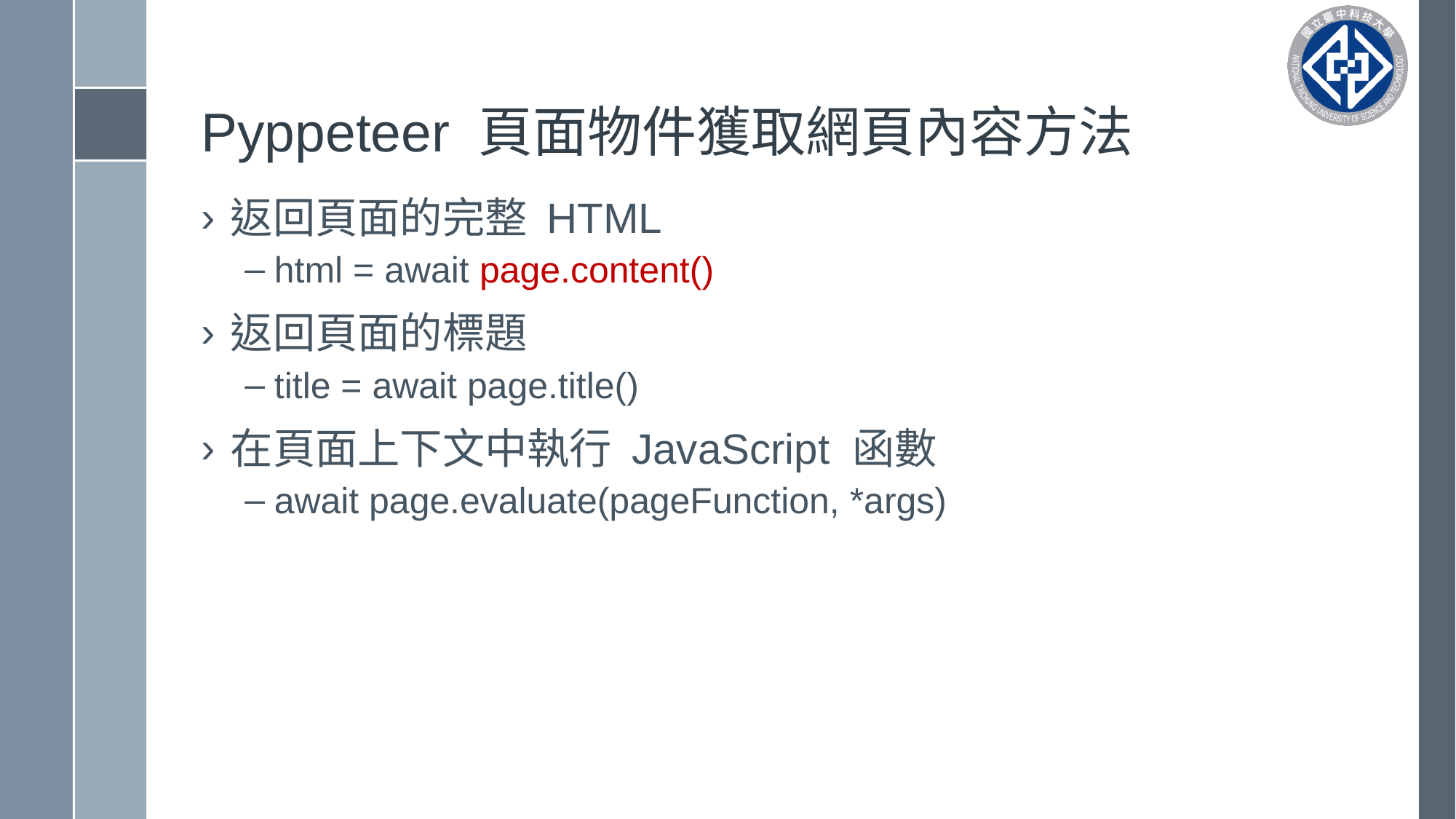

# Pyppeteer 頁面物件獲取網頁內容方法
返回頁面的完整 HTML
html = await page.content()
返回頁面的標題
title = await page.title()
在頁面上下文中執行 JavaScript 函數
await page.evaluate(pageFunction, *args)